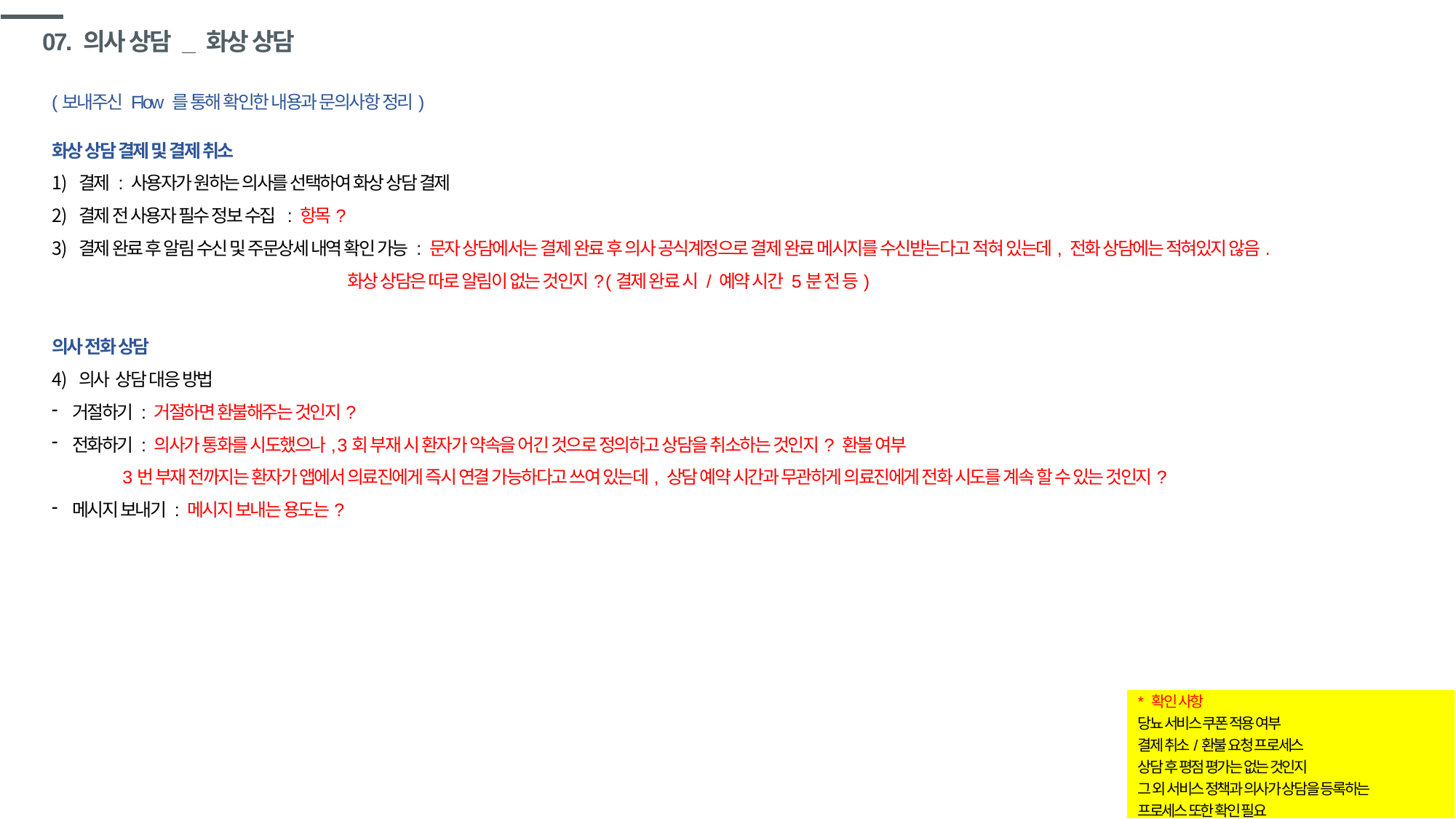

# 07. 의사 상담 _ 화상 상담
(보내주신 Flow 를 통해 확인한 내용과 문의사항 정리)
화상 상담 결제 및 결제 취소
결제 : 사용자가 원하는 의사를 선택하여 화상 상담 결제
결제 전 사용자 필수 정보 수집  : 항목?
결제 완료 후 알림 수신 및 주문상세 내역 확인 가능 : 문자 상담에서는 결제 완료 후 의사 공식계정으로 결제 완료 메시지를 수신받는다고 적혀 있는데, 전화 상담에는 적혀있지 않음.
                                                                                        화상 상담은 따로 알림이 없는 것인지? (결제 완료 시 / 예약 시간 5분 전 등)

의사 전화 상담
의사 상담 대응 방법
거절하기 : 거절하면 환불해주는 것인지?
전화하기 : 의사가 통화를 시도했으나, 3회 부재 시 환자가 약속을 어긴 것으로 정의하고 상담을 취소하는 것인지? 환불 여부
                     3번 부재 전까지는 환자가 앱에서 의료진에게 즉시 연결 가능하다고 쓰여 있는데, 상담 예약 시간과 무관하게 의료진에게 전화 시도를 계속 할 수 있는 것인지?
메시지 보내기 : 메시지 보내는 용도는?
* 확인 사항
당뇨 서비스 쿠폰 적용 여부
결제 취소/환불 요청 프로세스
상담 후 평점 평가는 없는 것인지
그 외 서비스 정책과 의사가 상담을 등록하는
프로세스 또한 확인 필요